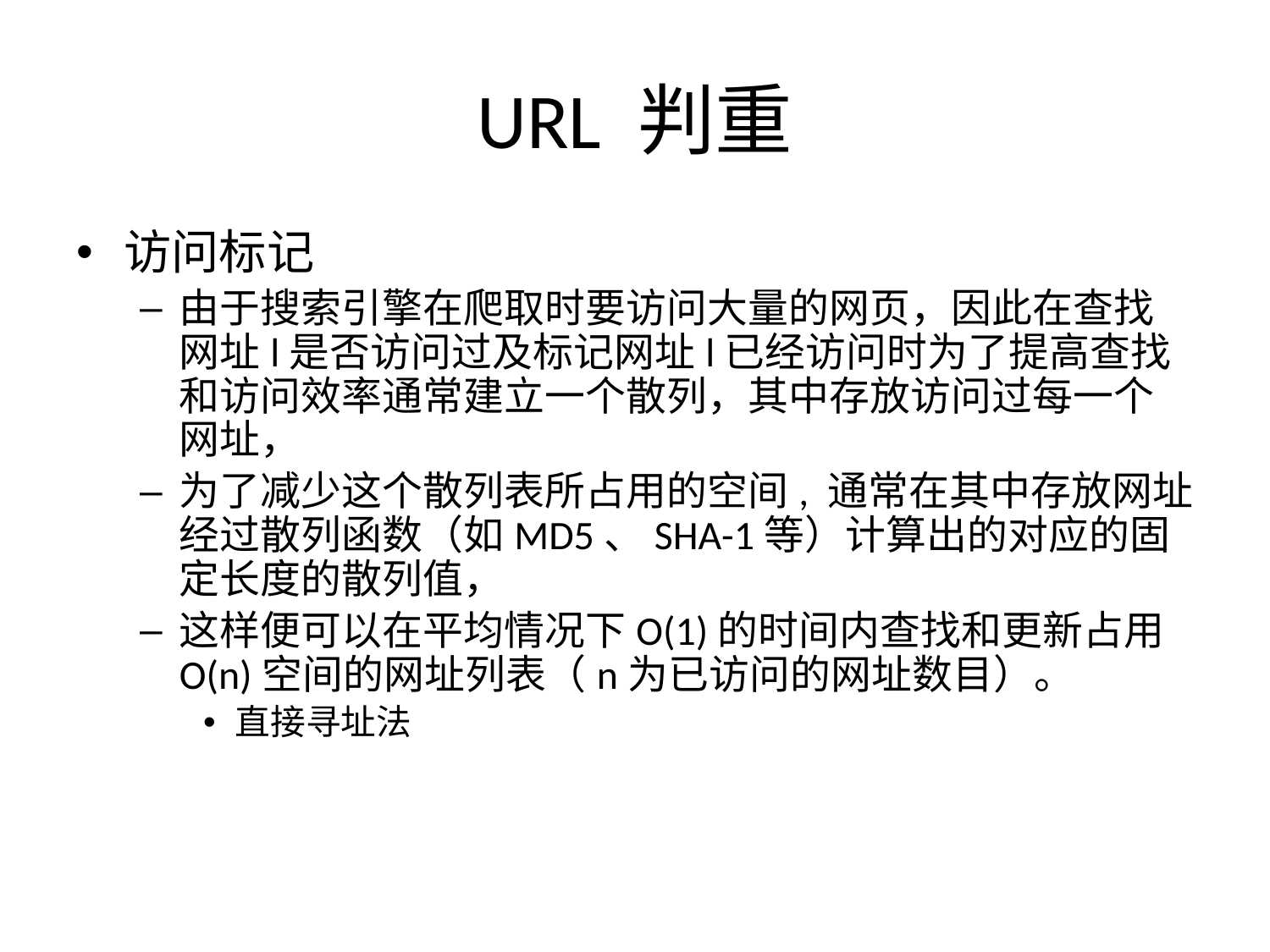

# URL 判重
访问标记
由于搜索引擎在爬取时要访问大量的网页，因此在查找网址l是否访问过及标记网址l已经访问时为了提高查找和访问效率通常建立一个散列，其中存放访问过每一个网址，
为了减少这个散列表所占用的空间, 通常在其中存放网址经过散列函数（如MD5、SHA-1等）计算出的对应的固定长度的散列值，
这样便可以在平均情况下O(1)的时间内查找和更新占用O(n)空间的网址列表（n为已访问的网址数目）。
直接寻址法